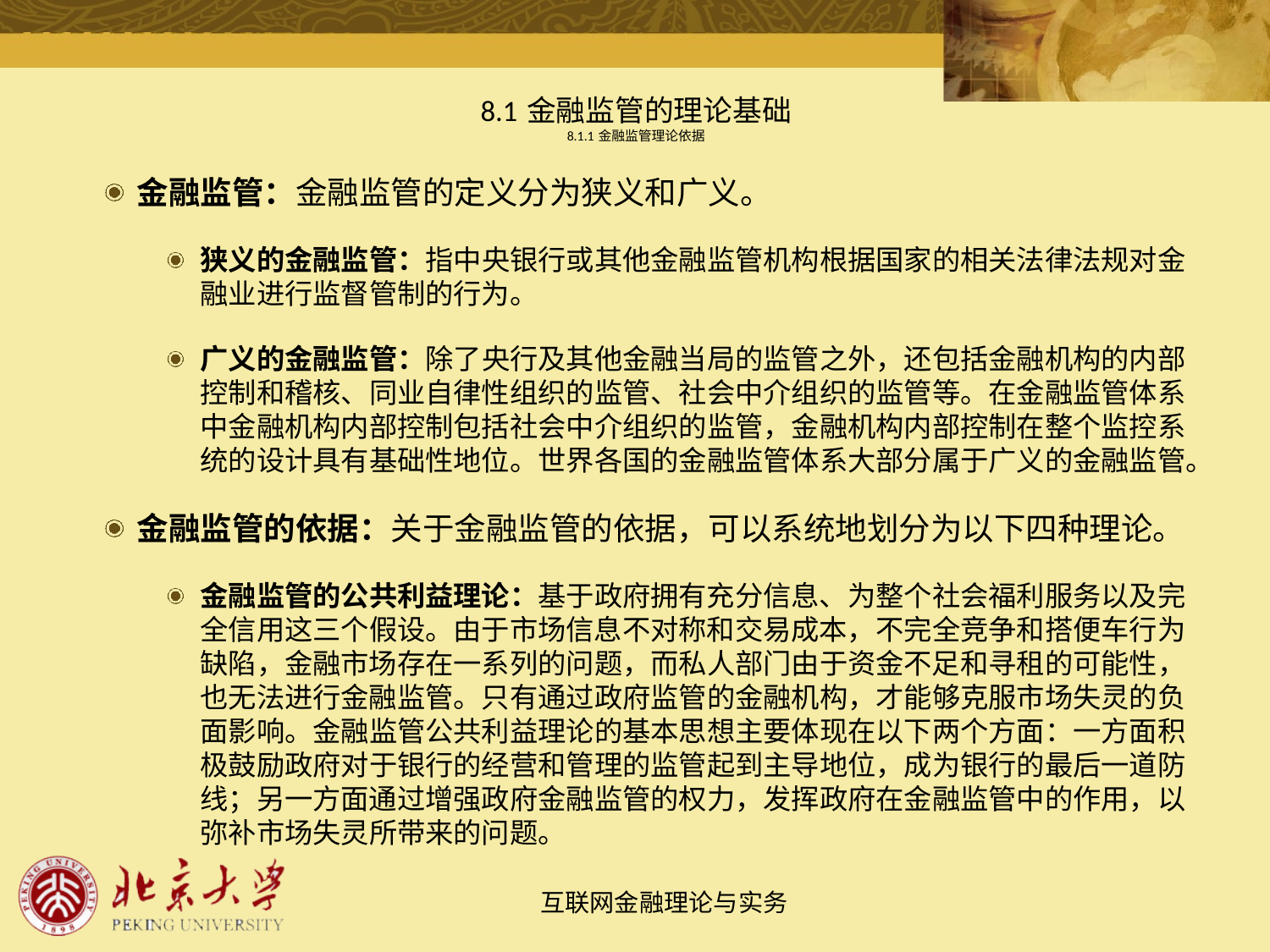

# 8.1 金融监管的理论基础 8.1.1 金融监管理论依据
金融监管：金融监管的定义分为狭义和广义。
狭义的金融监管：指中央银行或其他金融监管机构根据国家的相关法律法规对金融业进行监督管制的行为。
广义的金融监管：除了央行及其他金融当局的监管之外，还包括金融机构的内部控制和稽核、同业自律性组织的监管、社会中介组织的监管等。在金融监管体系中金融机构内部控制包括社会中介组织的监管，金融机构内部控制在整个监控系统的设计具有基础性地位。世界各国的金融监管体系大部分属于广义的金融监管。
金融监管的依据：关于金融监管的依据，可以系统地划分为以下四种理论。
金融监管的公共利益理论：基于政府拥有充分信息、为整个社会福利服务以及完全信用这三个假设。由于市场信息不对称和交易成本，不完全竞争和搭便车行为缺陷，金融市场存在一系列的问题，而私人部门由于资金不足和寻租的可能性，也无法进行金融监管。只有通过政府监管的金融机构，才能够克服市场失灵的负面影响。金融监管公共利益理论的基本思想主要体现在以下两个方面：一方面积极鼓励政府对于银行的经营和管理的监管起到主导地位，成为银行的最后一道防线；另一方面通过增强政府金融监管的权力，发挥政府在金融监管中的作用，以弥补市场失灵所带来的问题。